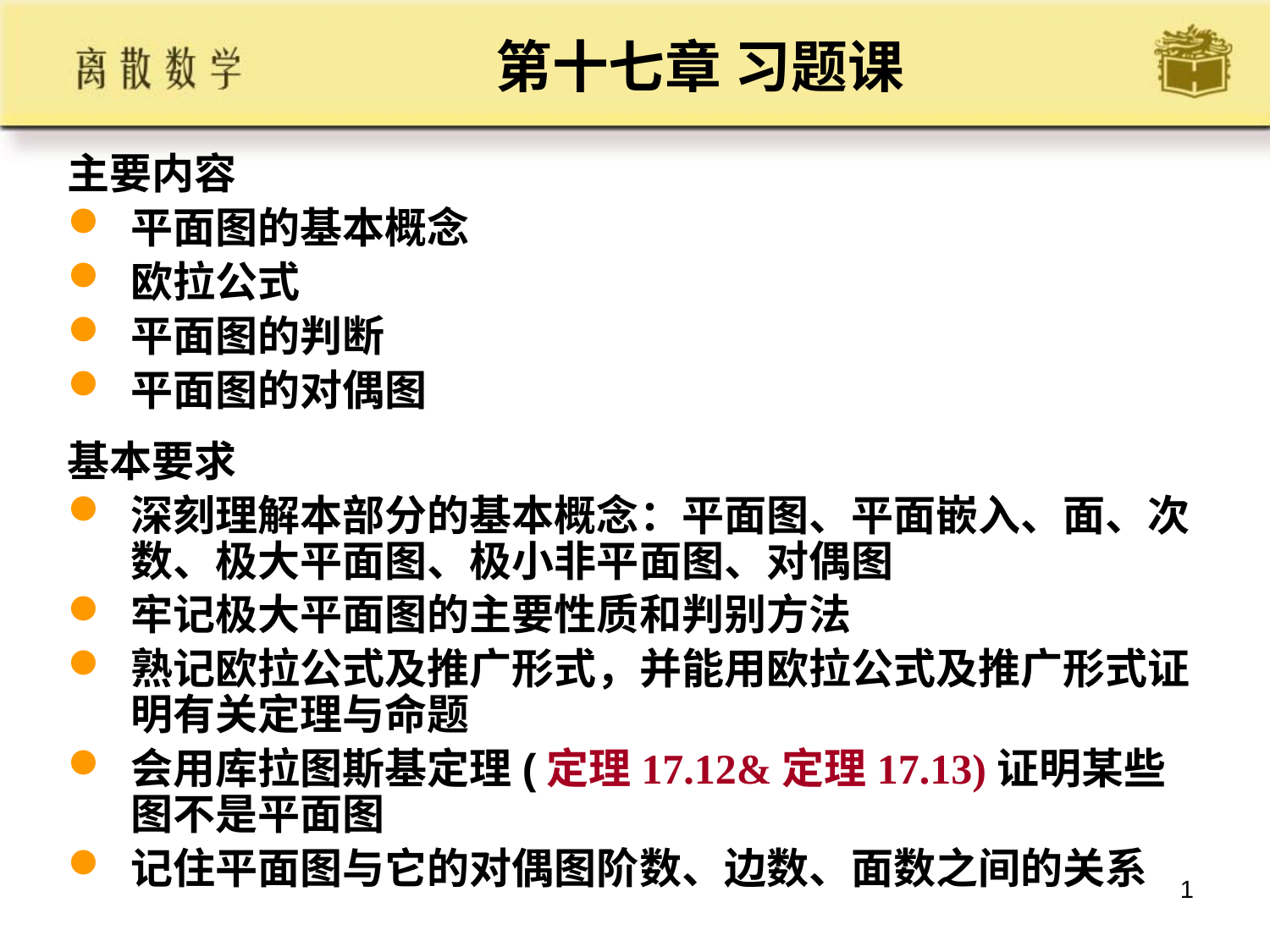

# 第十七章 习题课
主要内容
平面图的基本概念
欧拉公式
平面图的判断
平面图的对偶图
基本要求
深刻理解本部分的基本概念：平面图、平面嵌入、面、次数、极大平面图、极小非平面图、对偶图
牢记极大平面图的主要性质和判别方法
熟记欧拉公式及推广形式，并能用欧拉公式及推广形式证明有关定理与命题
会用库拉图斯基定理(定理17.12&定理17.13)证明某些图不是平面图
记住平面图与它的对偶图阶数、边数、面数之间的关系
1